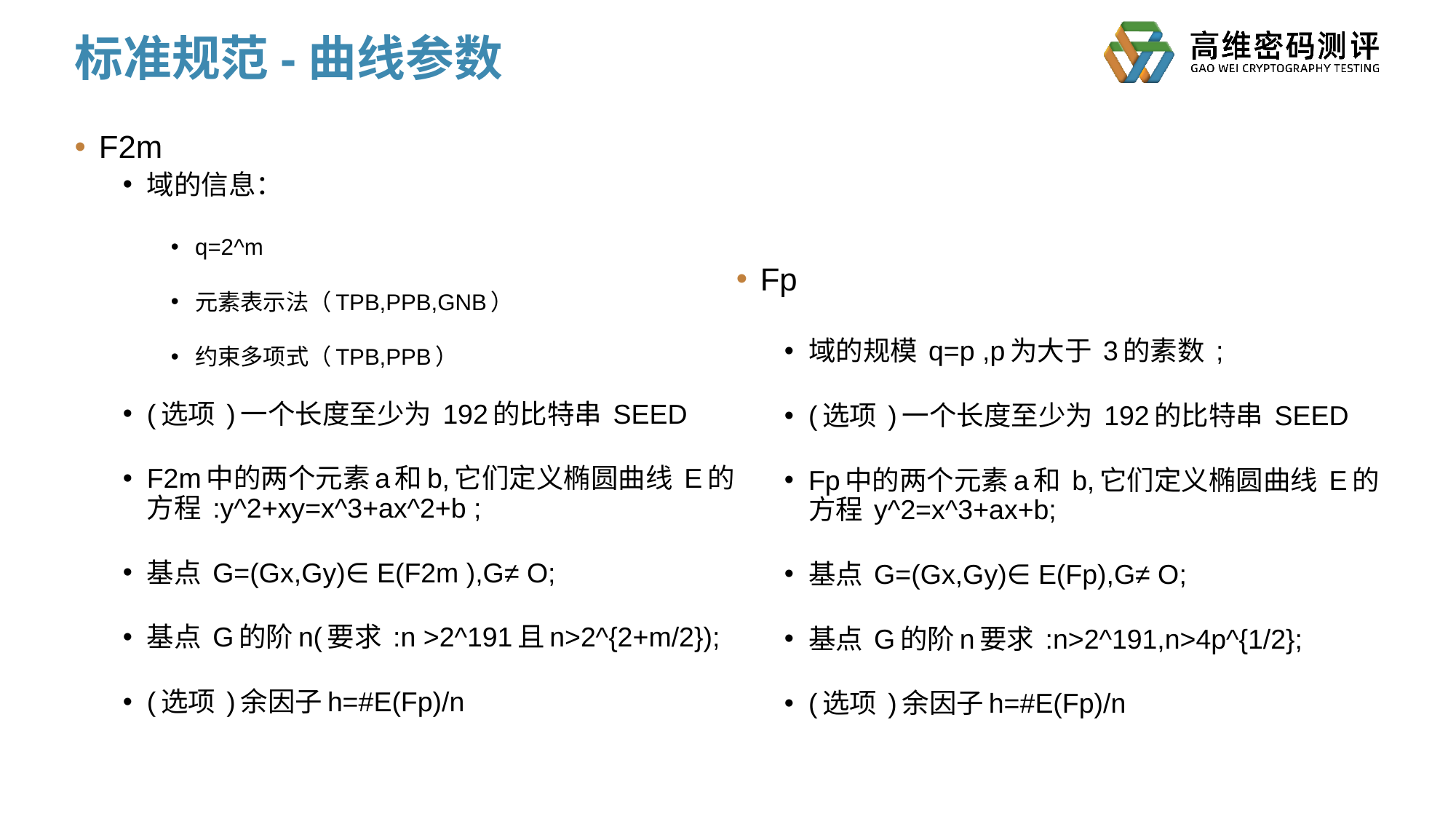

# 标准规范-曲线参数
F2m
域的信息：
q=2^m
元素表示法（TPB,PPB,GNB）
约束多项式（TPB,PPB）
(选项 )一个长度至少为 192的比特串 SEED
F2m中的两个元素a和b,它们定义椭圆曲线 E的方程 :y^2+xy=x^3+ax^2+b ;
基点 G=(Gx,Gy)∈ E(F2m ),G≠ O;
基点 G的阶n(要求 :n >2^191且n>2^{2+m/2});
(选项 )余因子h=#E(Fp)/n

Fp
域的规模 q=p ,p为大于 3的素数 ;
(选项 )一个长度至少为 192的比特串 SEED
Fp中的两个元素a和 b,它们定义椭圆曲线 E的方程 y^2=x^3+ax+b;
基点 G=(Gx,Gy)∈ E(Fp),G≠ O;
基点 G的阶n要求 :n>2^191,n>4p^{1/2};
(选项 )余因子h=#E(Fp)/n